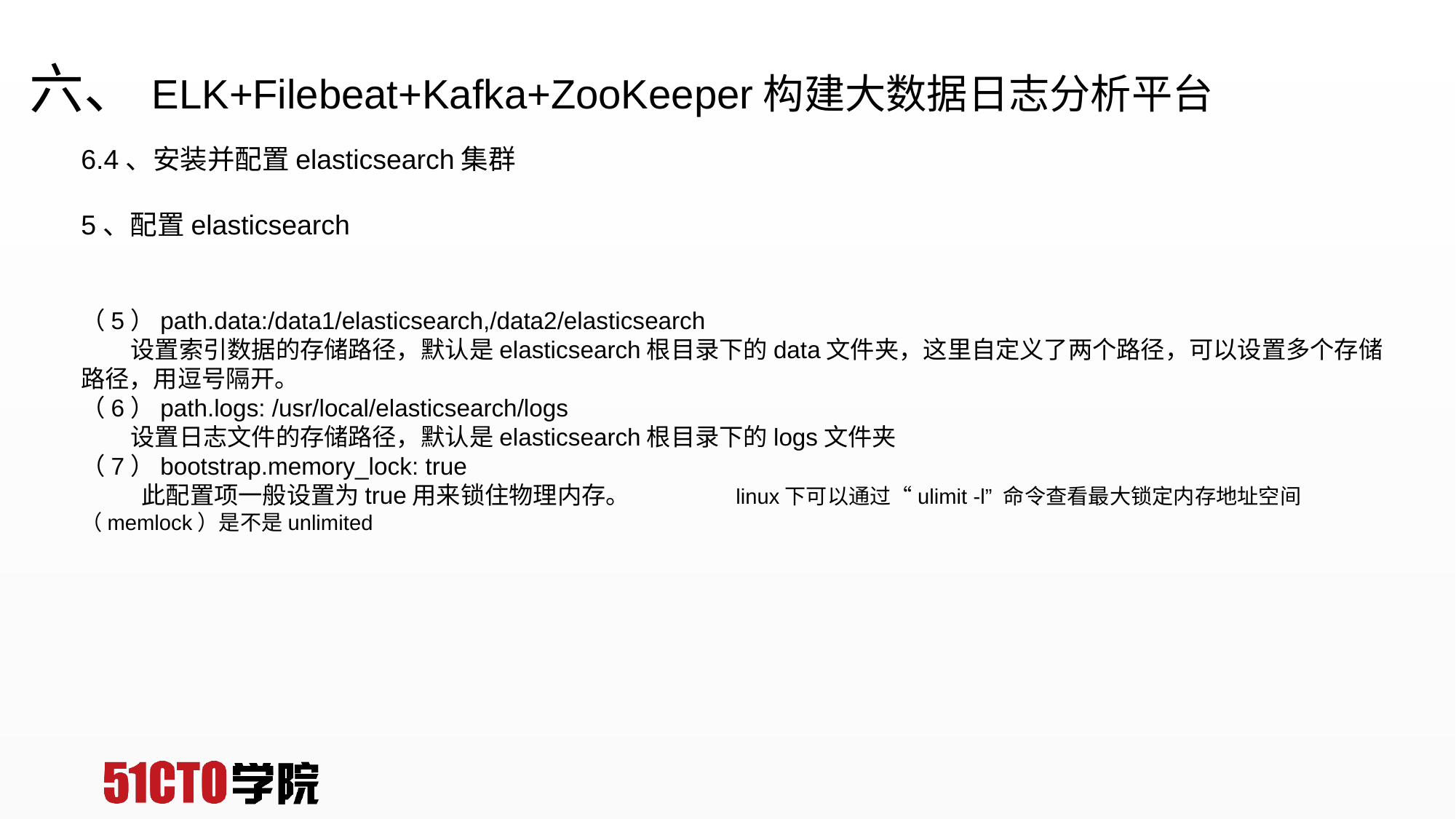

# 六、ELK+Filebeat+Kafka+ZooKeeper构建大数据日志分析平台
6.4、安装并配置elasticsearch集群

5、配置elasticsearch

（5）path.data:/data1/elasticsearch,/data2/elasticsearch
        设置索引数据的存储路径，默认是elasticsearch根目录下的data文件夹，这里自定义了两个路径，可以设置多个存储路径，用逗号隔开。
（6）path.logs: /usr/local/elasticsearch/logs
        设置日志文件的存储路径，默认是elasticsearch根目录下的logs文件夹
（7）bootstrap.memory_lock: true
          此配置项一般设置为true用来锁住物理内存。	linux下可以通过“ulimit -l” 命令查看最大锁定内存地址空间（memlock）是不是unlimited